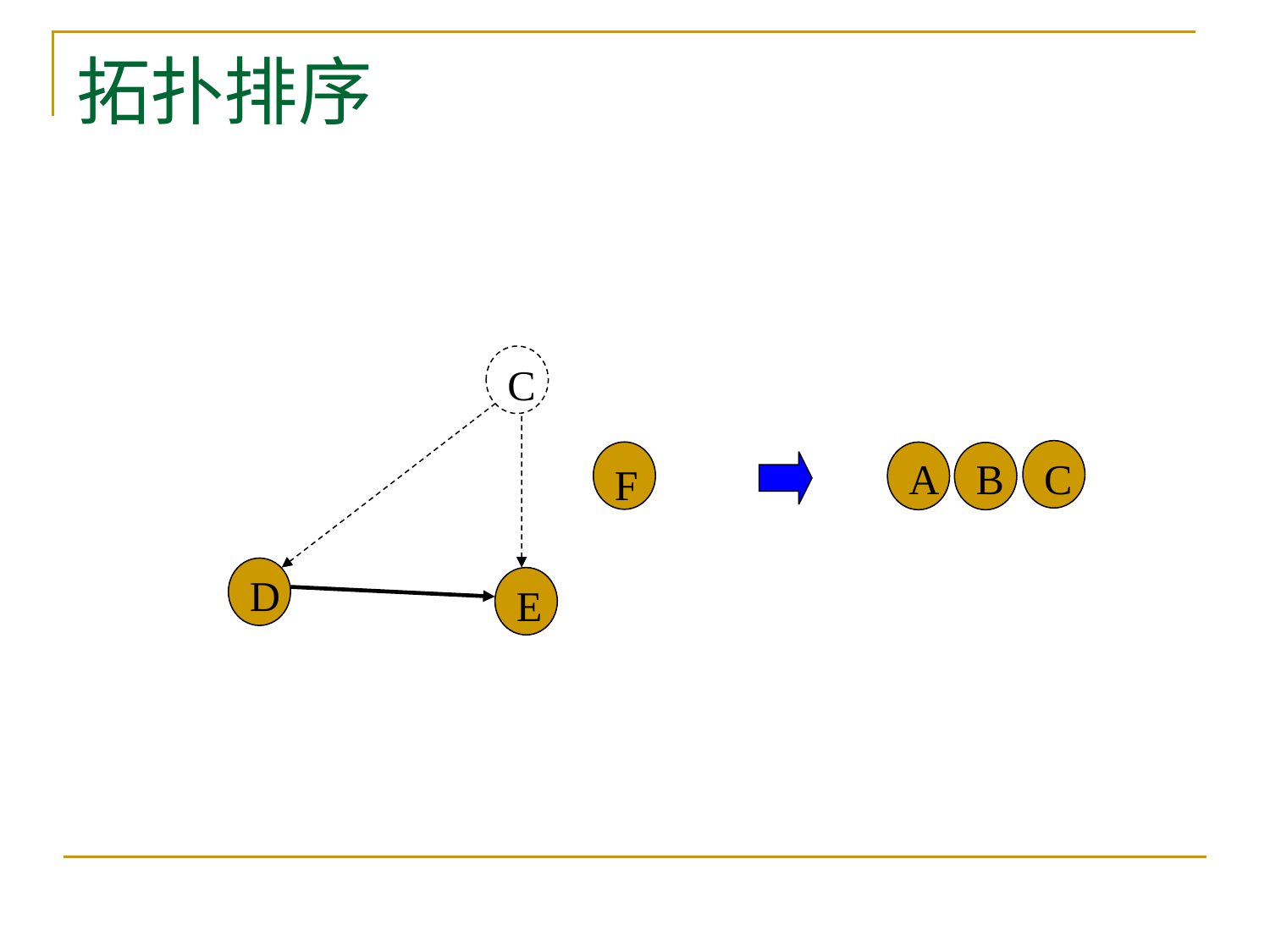

# 拓扑排序

C

A
B
C
F

D

E